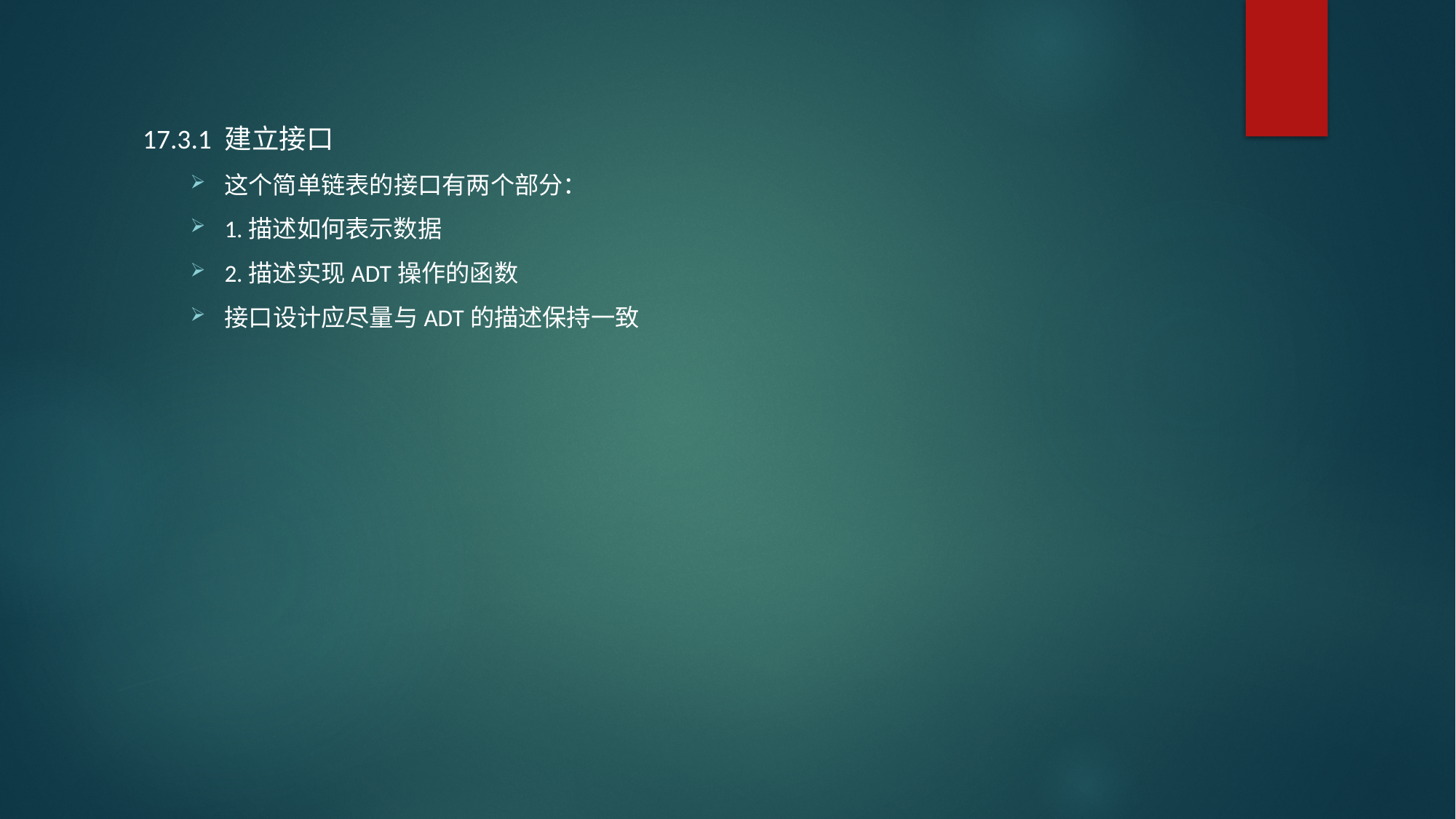

17.3.1 建立接口
这个简单链表的接口有两个部分：
1.描述如何表示数据
2.描述实现ADT操作的函数
接口设计应尽量与ADT的描述保持一致